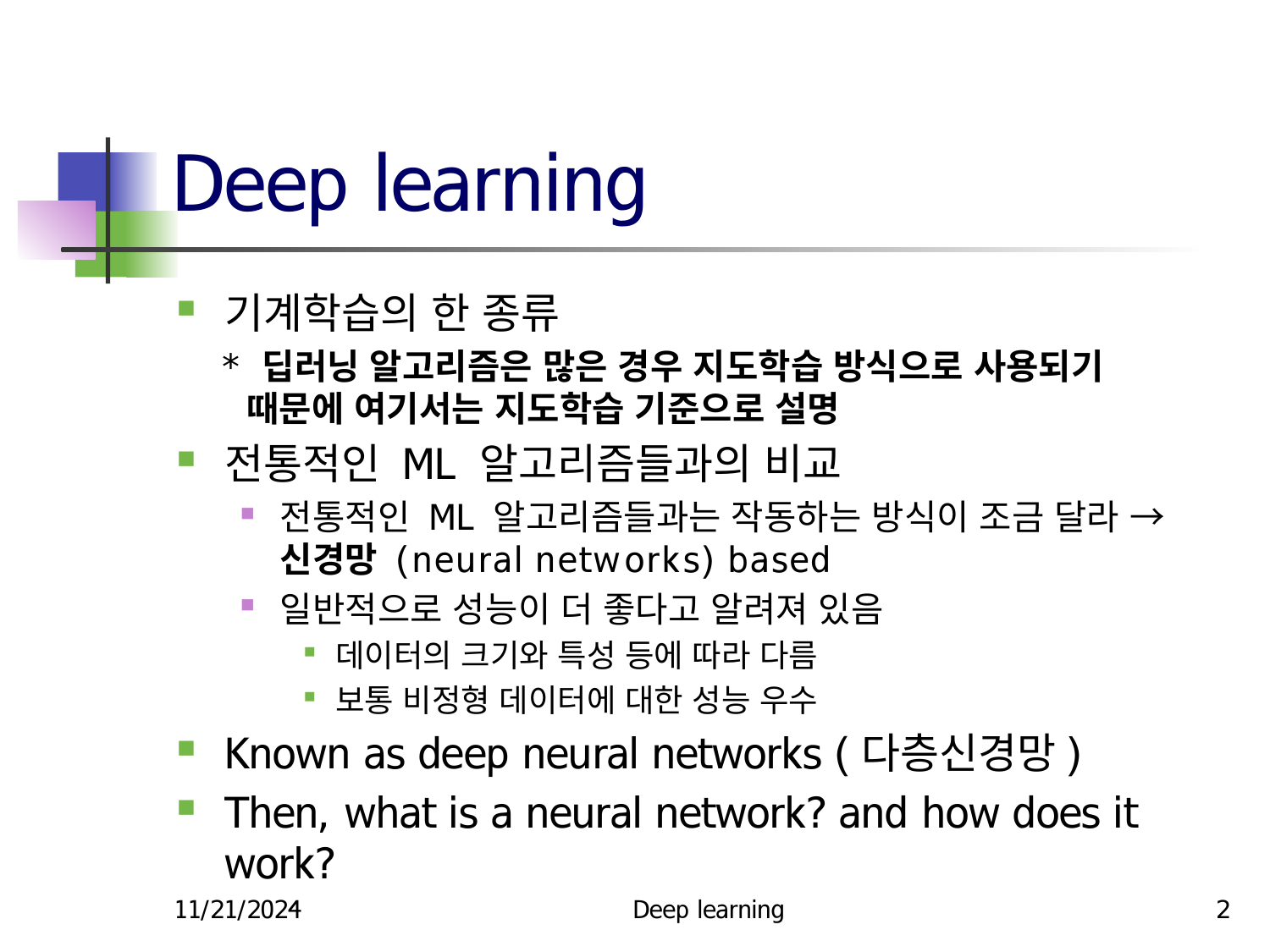

# Deep learning
기계학습의 한 종류
    * 딥러닝 알고리즘은 많은 경우 지도학습 방식으로 사용되기
       때문에 여기서는 지도학습 기준으로 설명
전통적인 ML 알고리즘들과의 비교
전통적인 ML 알고리즘들과는 작동하는 방식이 조금 달라 → 신경망 (neural networks) based
일반적으로 성능이 더 좋다고 알려져 있음
데이터의 크기와 특성 등에 따라 다름
보통 비정형 데이터에 대한 성능 우수
Known as deep neural networks (다층신경망)
Then, what is a neural network? and how does it work?
11/21/2024
Deep learning
2